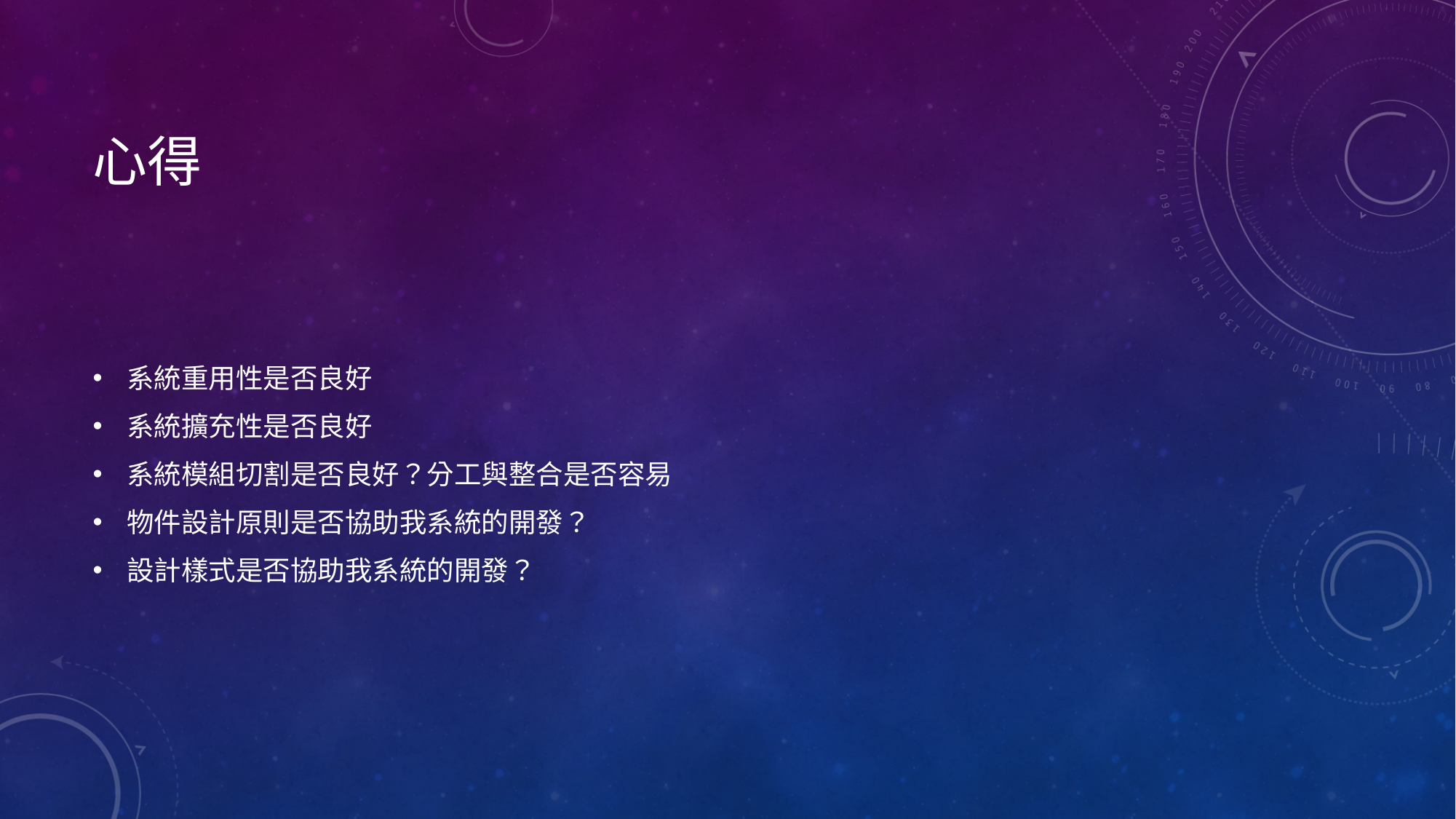

# 心得
系統重用性是否良好
系統擴充性是否良好
系統模組切割是否良好？分工與整合是否容易
物件設計原則是否協助我系統的開發？
設計樣式是否協助我系統的開發？